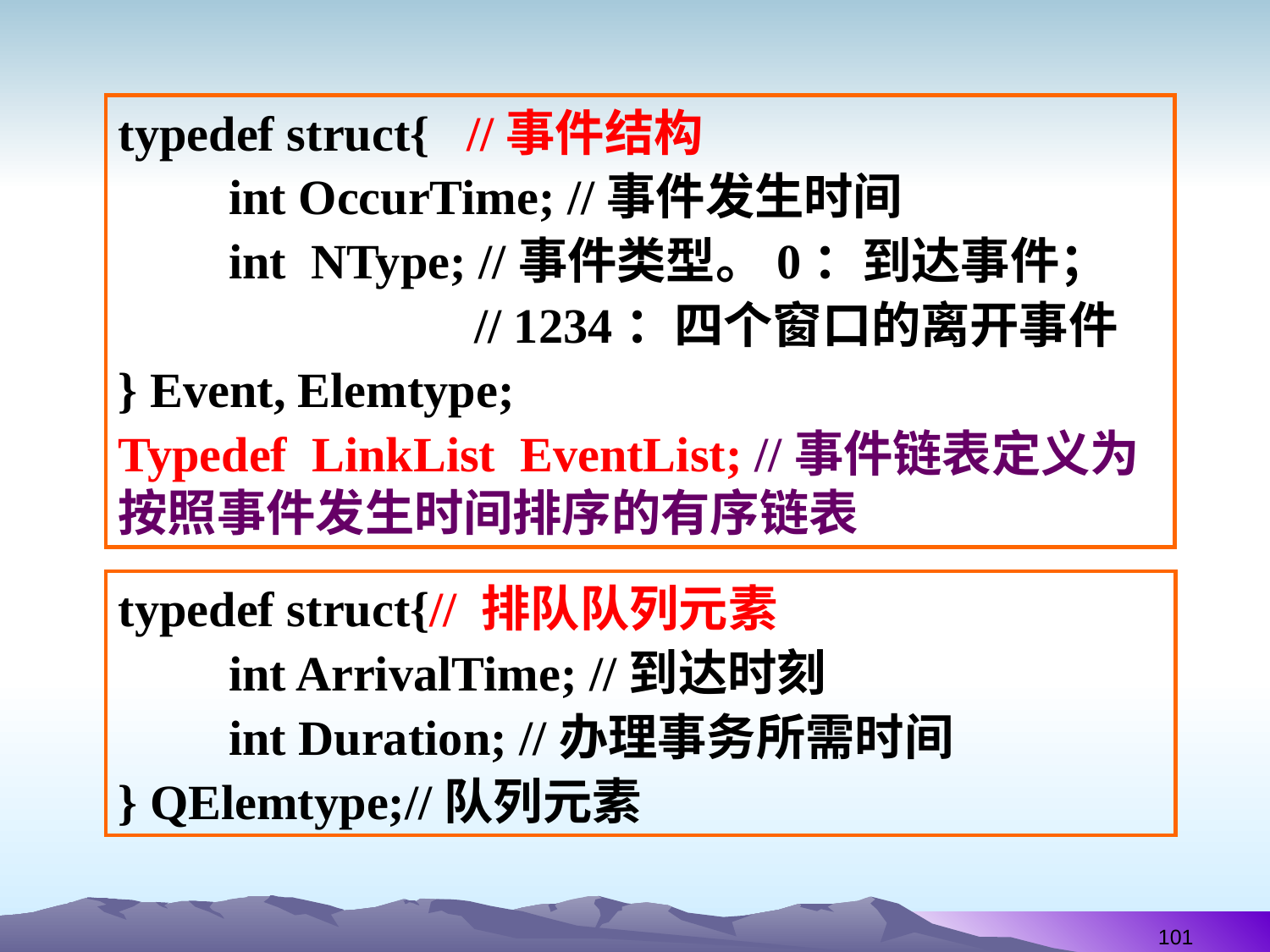

typedef struct{   //事件结构
         int OccurTime; //事件发生时间
         int  NType; //事件类型。0：到达事件；
                             // 1234：四个窗口的离开事件
} Event, Elemtype;
Typedef  LinkList  EventList; //事件链表定义为按照事件发生时间排序的有序链表
typedef struct{// 排队队列元素
         int ArrivalTime; //到达时刻
         int Duration; //办理事务所需时间
} QElemtype;//队列元素
101